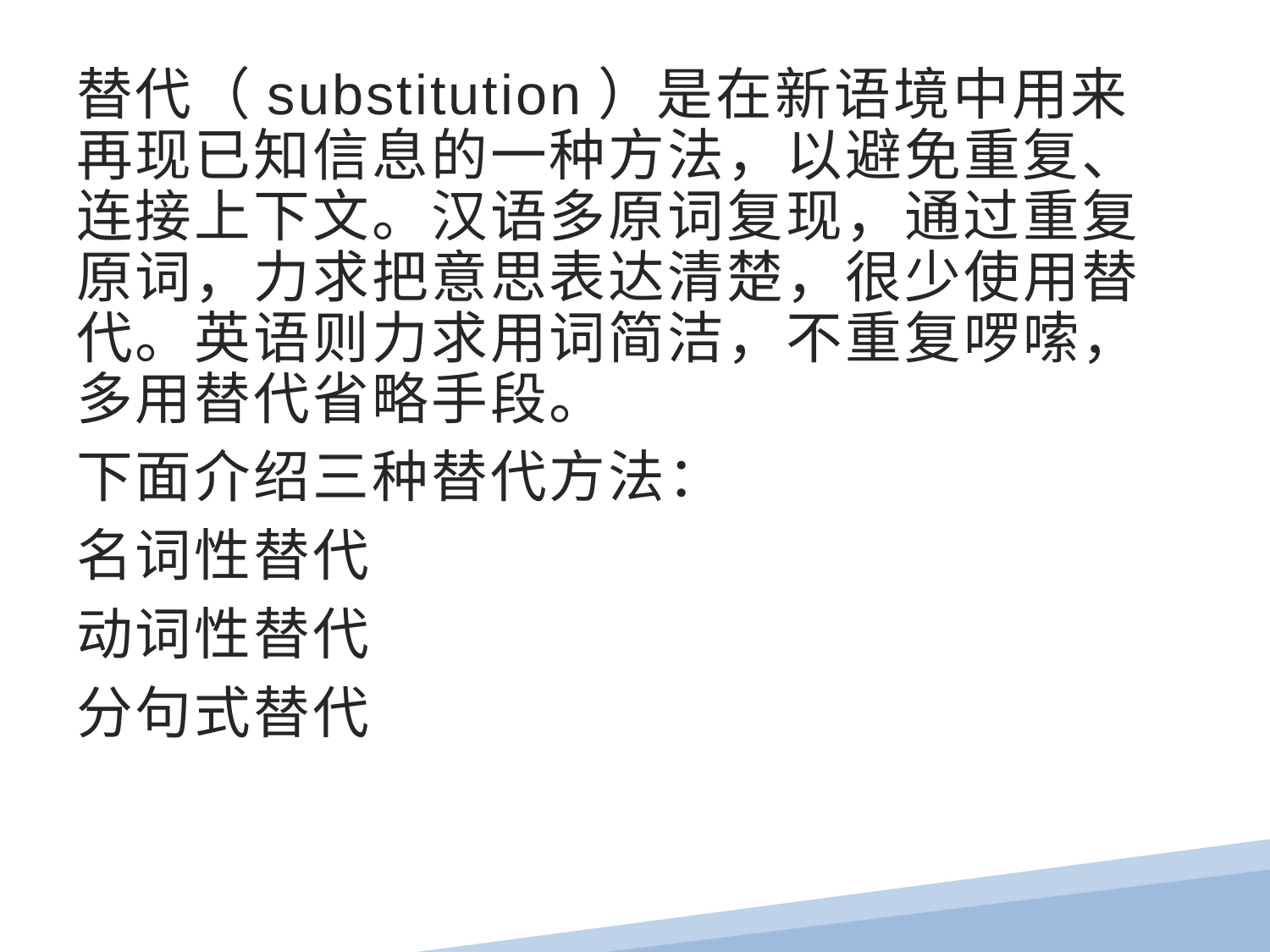

替代（substitution）是在新语境中用来再现已知信息的一种方法，以避免重复、连接上下文。汉语多原词复现，通过重复原词，力求把意思表达清楚，很少使用替代。英语则力求用词简洁，不重复啰嗦，多用替代省略手段。
下面介绍三种替代方法：
名词性替代
动词性替代
分句式替代